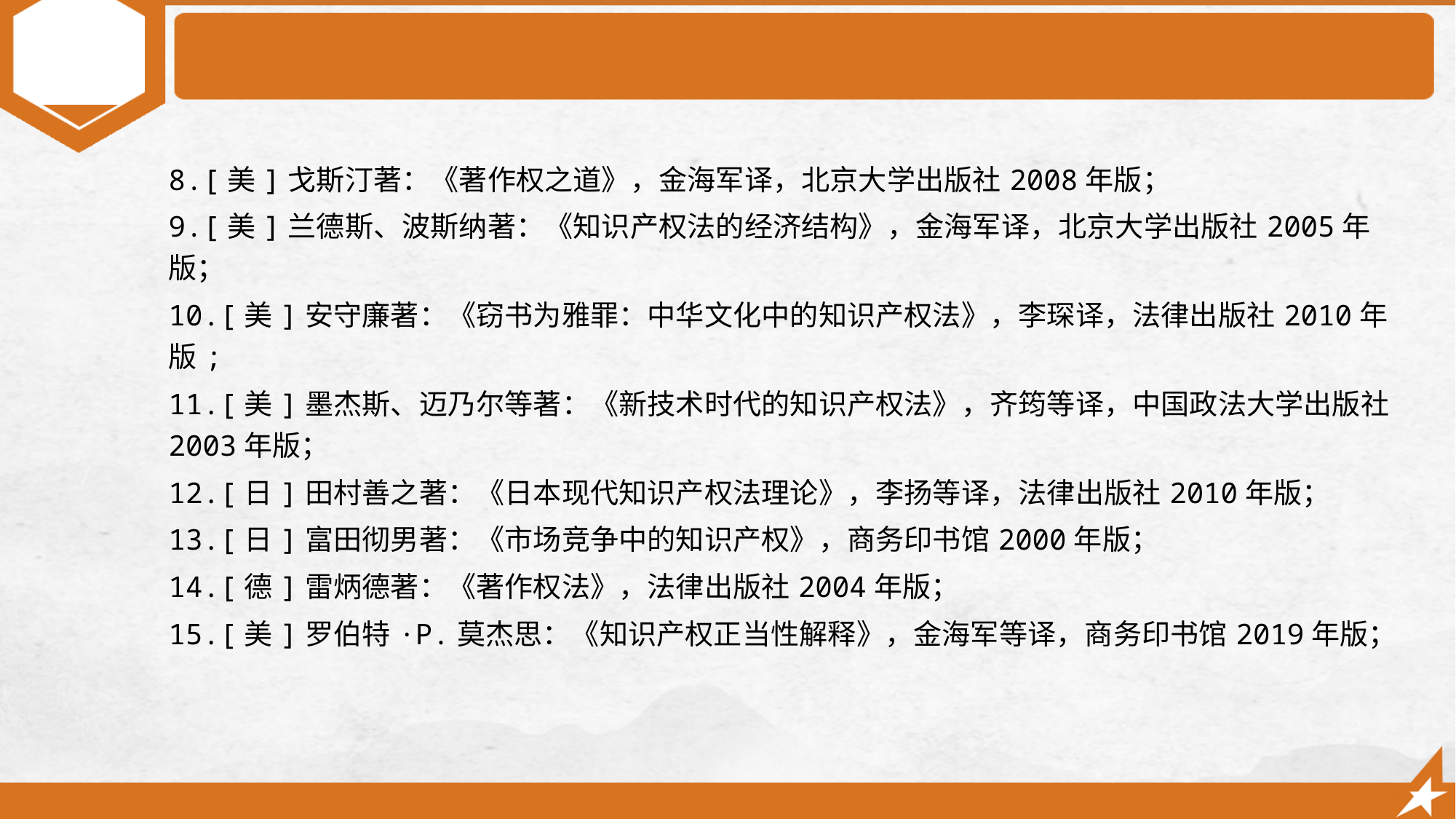

8.[美]戈斯汀著：《著作权之道》，金海军译，北京大学出版社2008年版；
9.[美]兰德斯、波斯纳著：《知识产权法的经济结构》，金海军译，北京大学出版社2005年版；
10.[美]安守廉著：《窃书为雅罪：中华文化中的知识产权法》，李琛译，法律出版社2010年版;
11.[美]墨杰斯、迈乃尔等著：《新技术时代的知识产权法》，齐筠等译，中国政法大学出版社2003年版；
12.[日]田村善之著：《日本现代知识产权法理论》，李扬等译，法律出版社2010年版；
13.[日]富田彻男著：《市场竞争中的知识产权》，商务印书馆2000年版；
14.[德]雷炳德著：《著作权法》，法律出版社2004年版；
15.[美]罗伯特·P.莫杰思：《知识产权正当性解释》，金海军等译，商务印书馆2019年版；